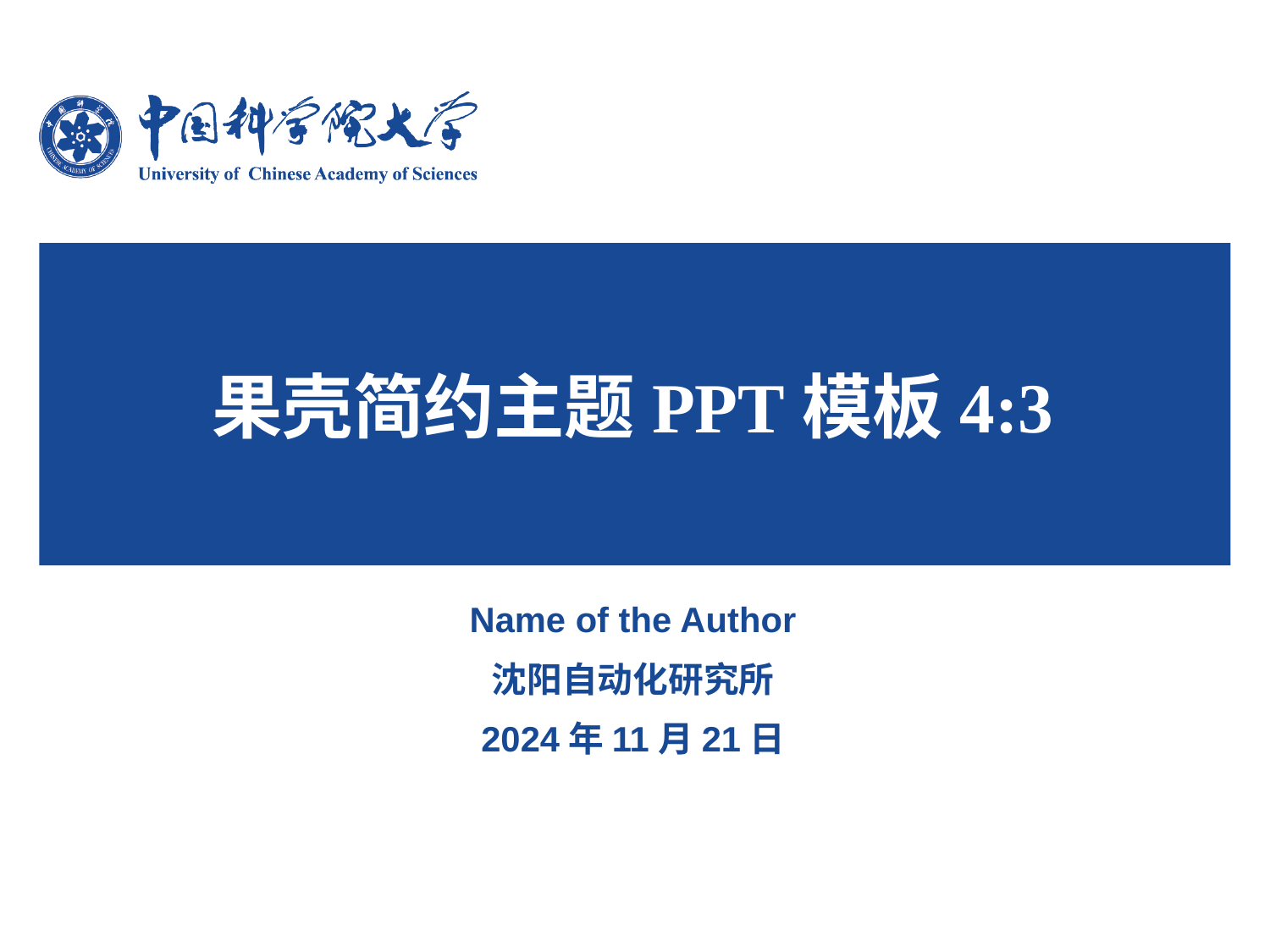

# 果壳简约主题PPT模板4:3
Name of the Author
沈阳自动化研究所
2024年11月21日